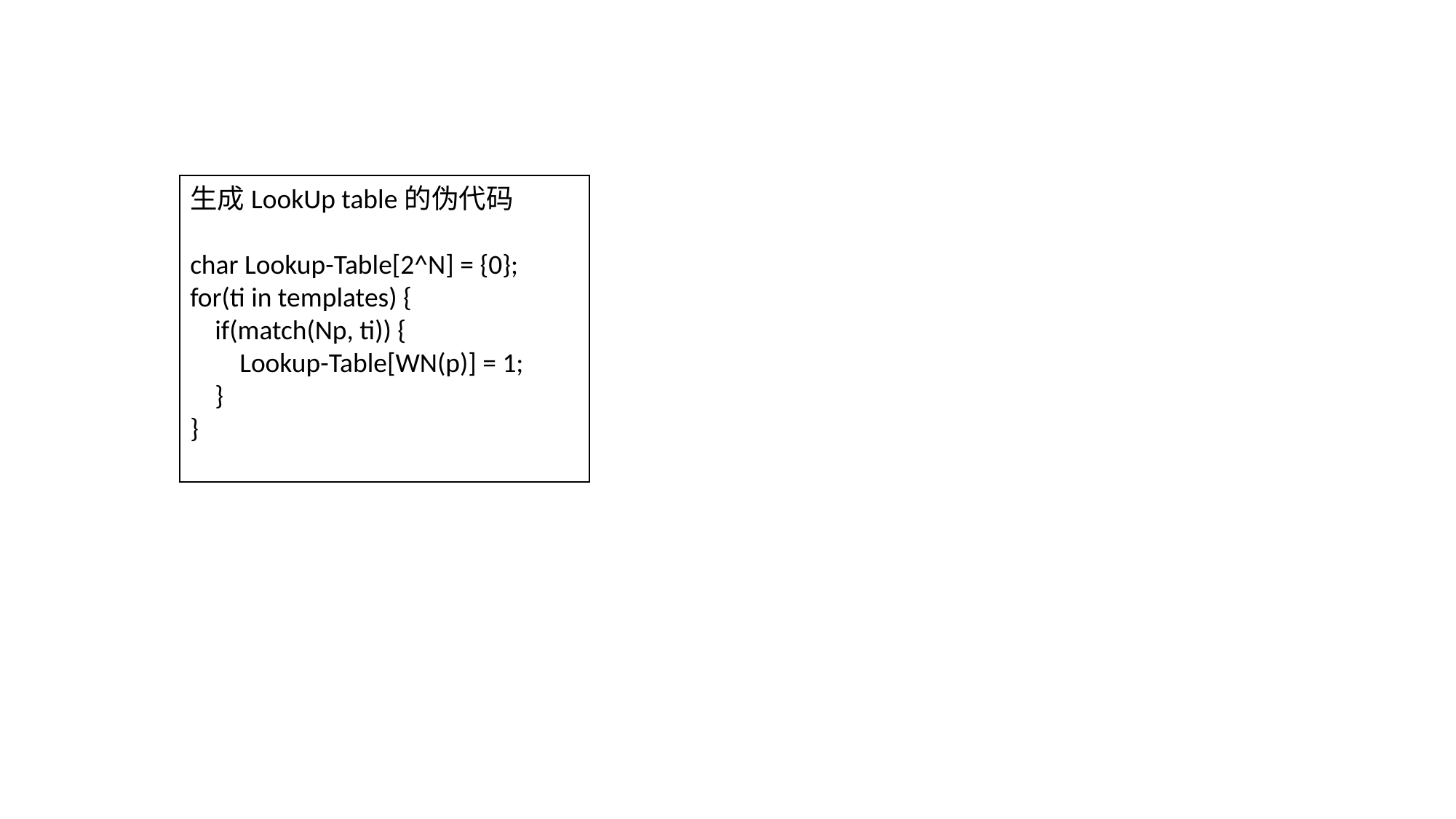

生成LookUp table的伪代码

char Lookup-Table[2^N] = {0};
for(ti in templates) {
    if(match(Np, ti)) {
        Lookup-Table[WN(p)] = 1;
    }
}